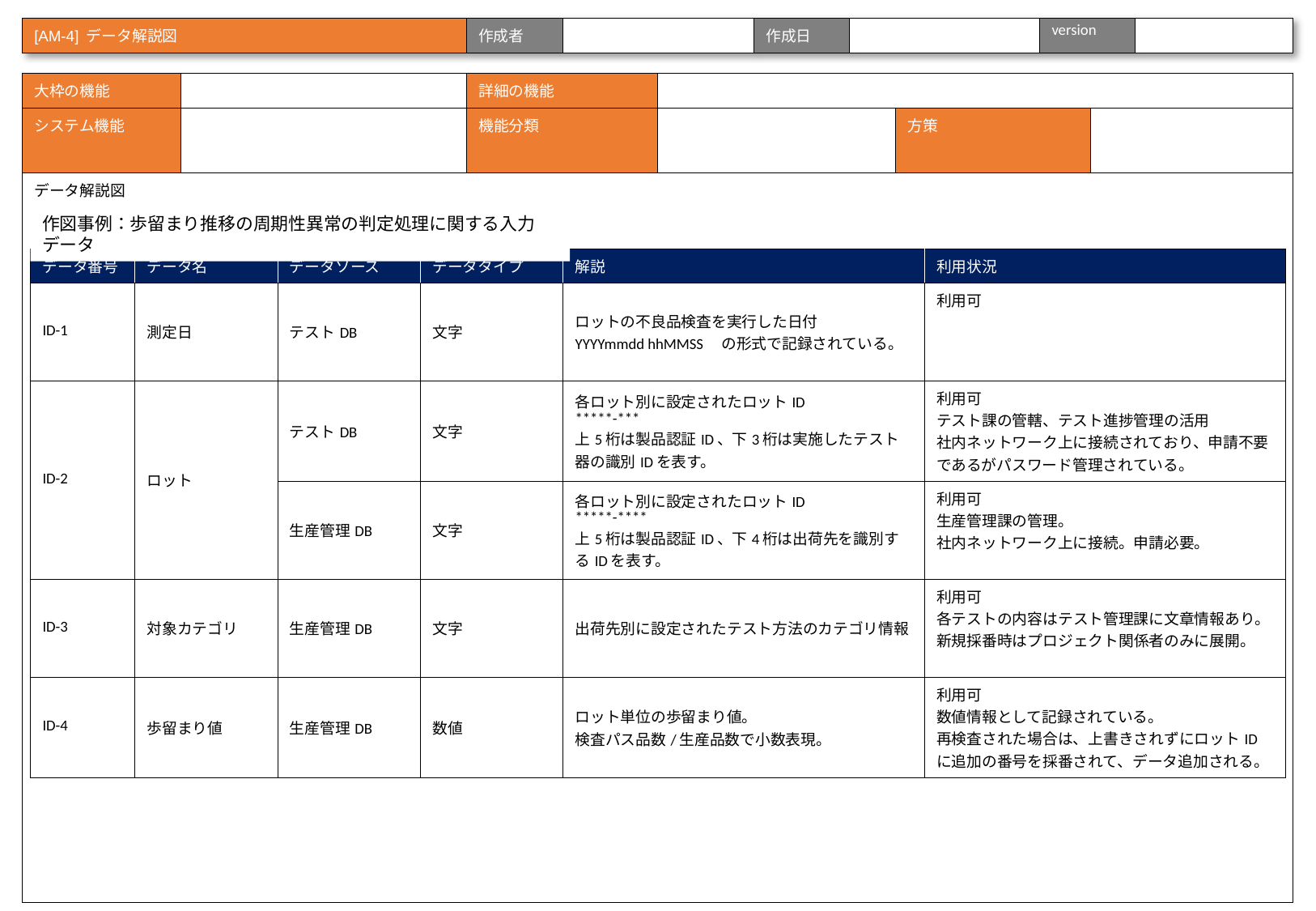

作図事例：歩留まり推移の周期性異常の判定処理に関する入力データ
| データ番号 | データ名 | データソース | データタイプ | 解説 | 利用状況 |
| --- | --- | --- | --- | --- | --- |
| ID-1 | 測定日 | テストDB | 文字 | ロットの不良品検査を実行した日付 YYYYmmdd hhMMSS　の形式で記録されている。 | 利用可 |
| ID-2 | ロット | テストDB | 文字 | 各ロット別に設定されたロットID \*\*\*\*\*-\*\*\* 上5桁は製品認証ID、下3桁は実施したテスト器の識別IDを表す。 | 利用可 テスト課の管轄、テスト進捗管理の活用 社内ネットワーク上に接続されており、申請不要であるがパスワード管理されている。 |
|  |  | 生産管理DB | 文字 | 各ロット別に設定されたロットID \*\*\*\*\*-\*\*\*\* 上5桁は製品認証ID、下4桁は出荷先を識別するIDを表す。 | 利用可 生産管理課の管理。 社内ネットワーク上に接続。申請必要。 |
| ID-3 | 対象カテゴリ | 生産管理DB | 文字 | 出荷先別に設定されたテスト方法のカテゴリ情報 | 利用可 各テストの内容はテスト管理課に文章情報あり。 新規採番時はプロジェクト関係者のみに展開。 |
| ID-4 | 歩留まり値 | 生産管理DB | 数値 | ロット単位の歩留まり値。 検査パス品数/生産品数で小数表現。 | 利用可 数値情報として記録されている。 再検査された場合は、上書きされずにロットIDに追加の番号を採番されて、データ追加される。 |